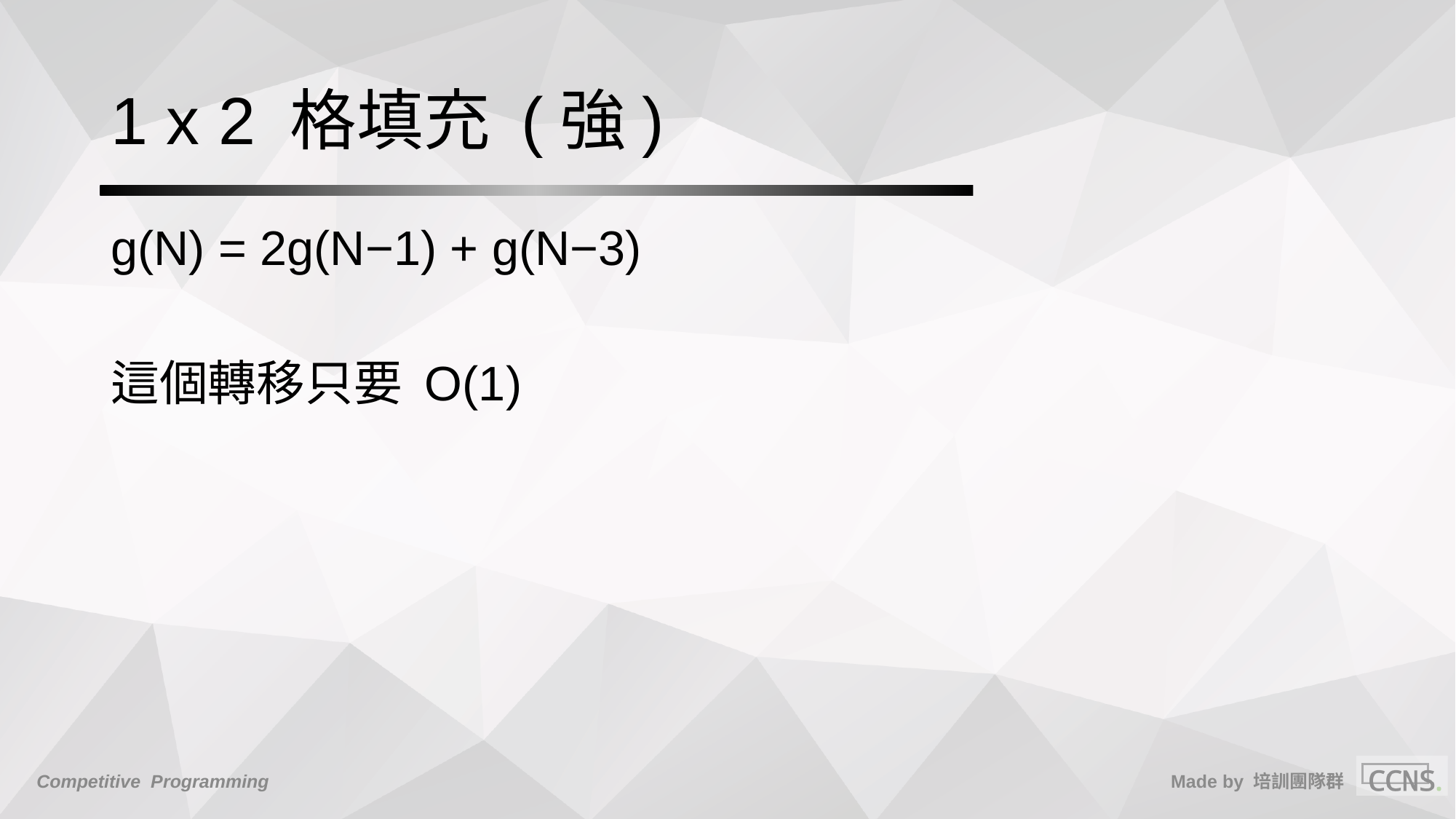

# 1 x 2 格填充 (強)
g(N) = 2g(N−1) + g(N−3)

這個轉移只要 O(1)